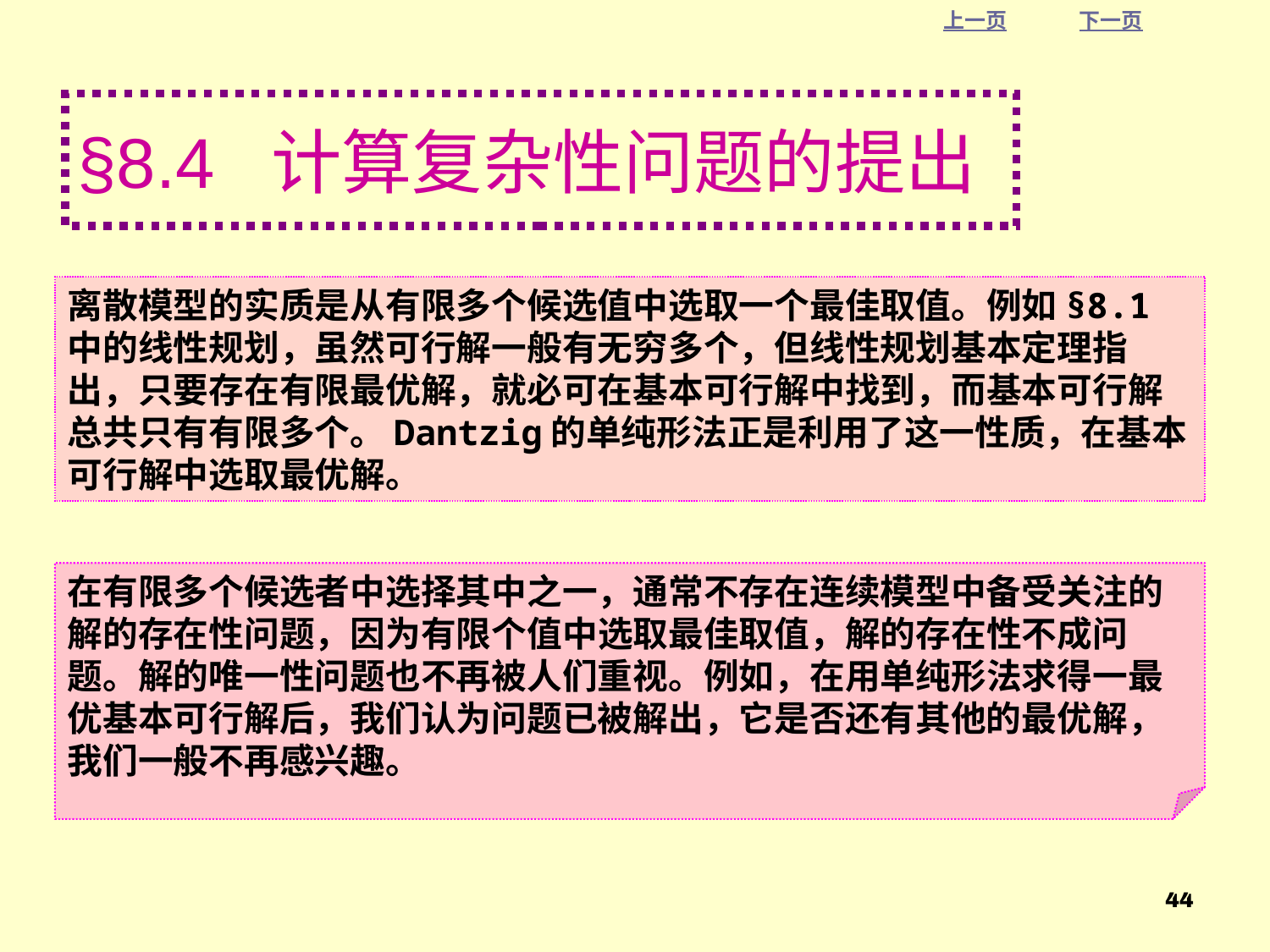

# §8.4  计算复杂性问题的提出
离散模型的实质是从有限多个候选值中选取一个最佳取值。例如§8.1中的线性规划，虽然可行解一般有无穷多个，但线性规划基本定理指出，只要存在有限最优解，就必可在基本可行解中找到，而基本可行解总共只有有限多个。Dantzig的单纯形法正是利用了这一性质，在基本可行解中选取最优解。
在有限多个候选者中选择其中之一，通常不存在连续模型中备受关注的解的存在性问题，因为有限个值中选取最佳取值，解的存在性不成问题。解的唯一性问题也不再被人们重视。例如，在用单纯形法求得一最优基本可行解后，我们认为问题已被解出，它是否还有其他的最优解，我们一般不再感兴趣。
44